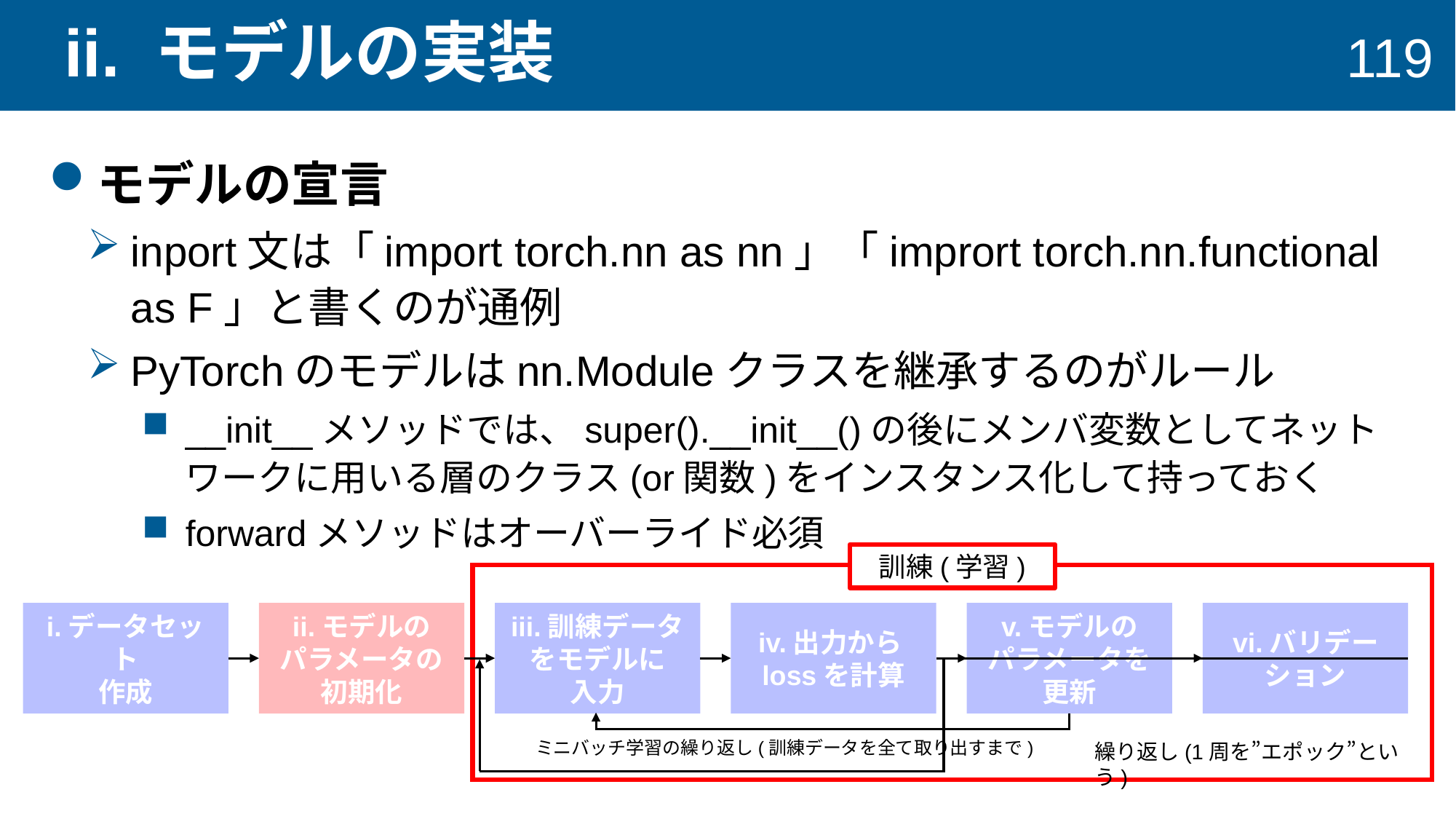

# ii. モデルの実装
119
モデルの宣言
inport文は「import torch.nn as nn」「imprort torch.nn.functional as F」と書くのが通例
PyTorchのモデルはnn.Moduleクラスを継承するのがルール
__init__メソッドでは、super().__init__()の後にメンバ変数としてネットワークに用いる層のクラス(or関数)をインスタンス化して持っておく
forwardメソッドはオーバーライド必須
訓練(学習)

vi.バリデーション
iv.出力からlossを計算
v.モデルの
パラメータを更新
i.データセット
作成
ii.モデルの
パラメータの
初期化
iii.訓練データ
をモデルに
入力
繰り返し(1周を”エポック”という)
ミニバッチ学習の繰り返し(訓練データを全て取り出すまで)